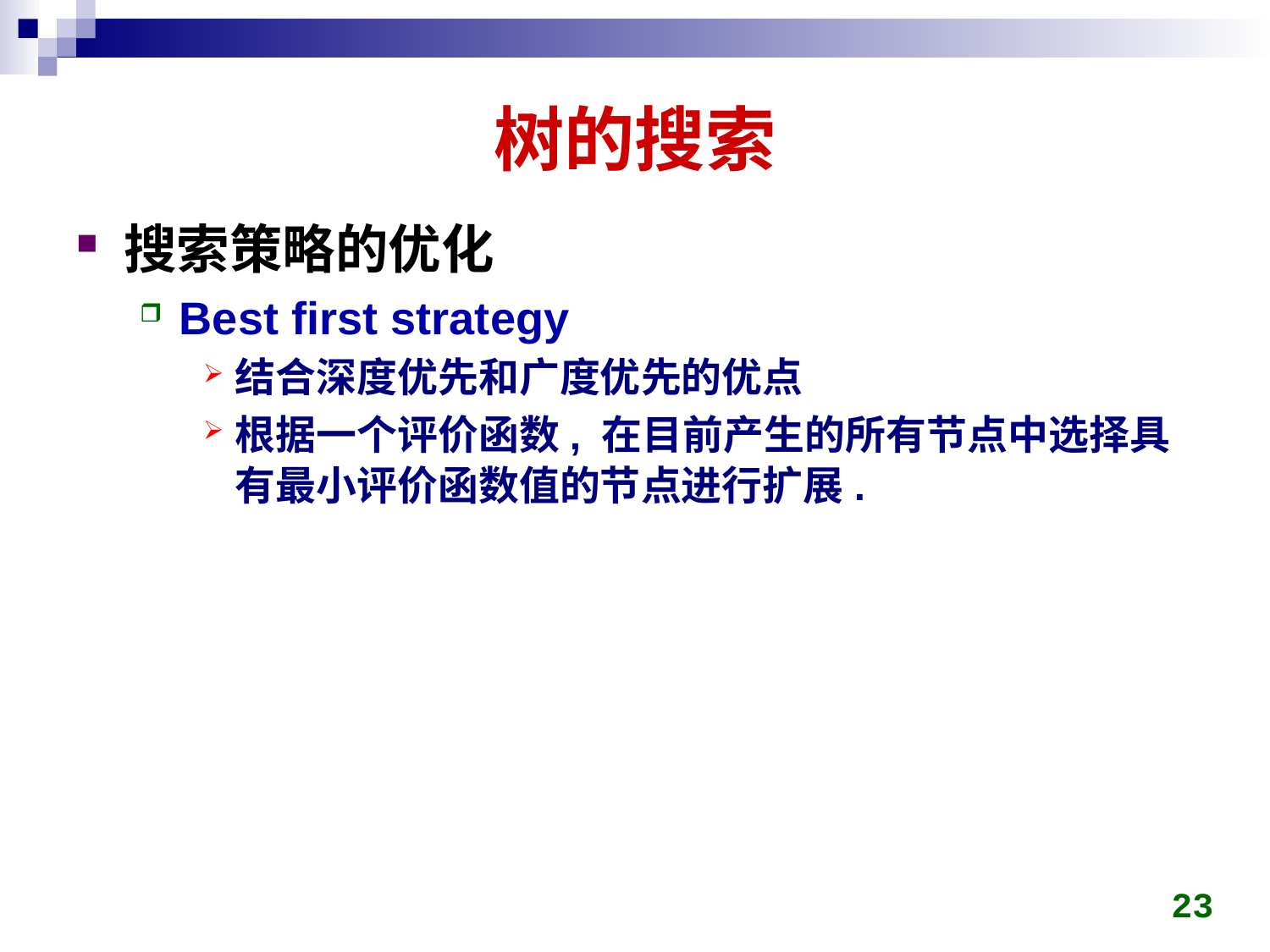

# 树的搜索
搜索策略的优化
Best first strategy
结合深度优先和广度优先的优点
根据一个评价函数, 在目前产生的所有节点中选择具有最小评价函数值的节点进行扩展.

23